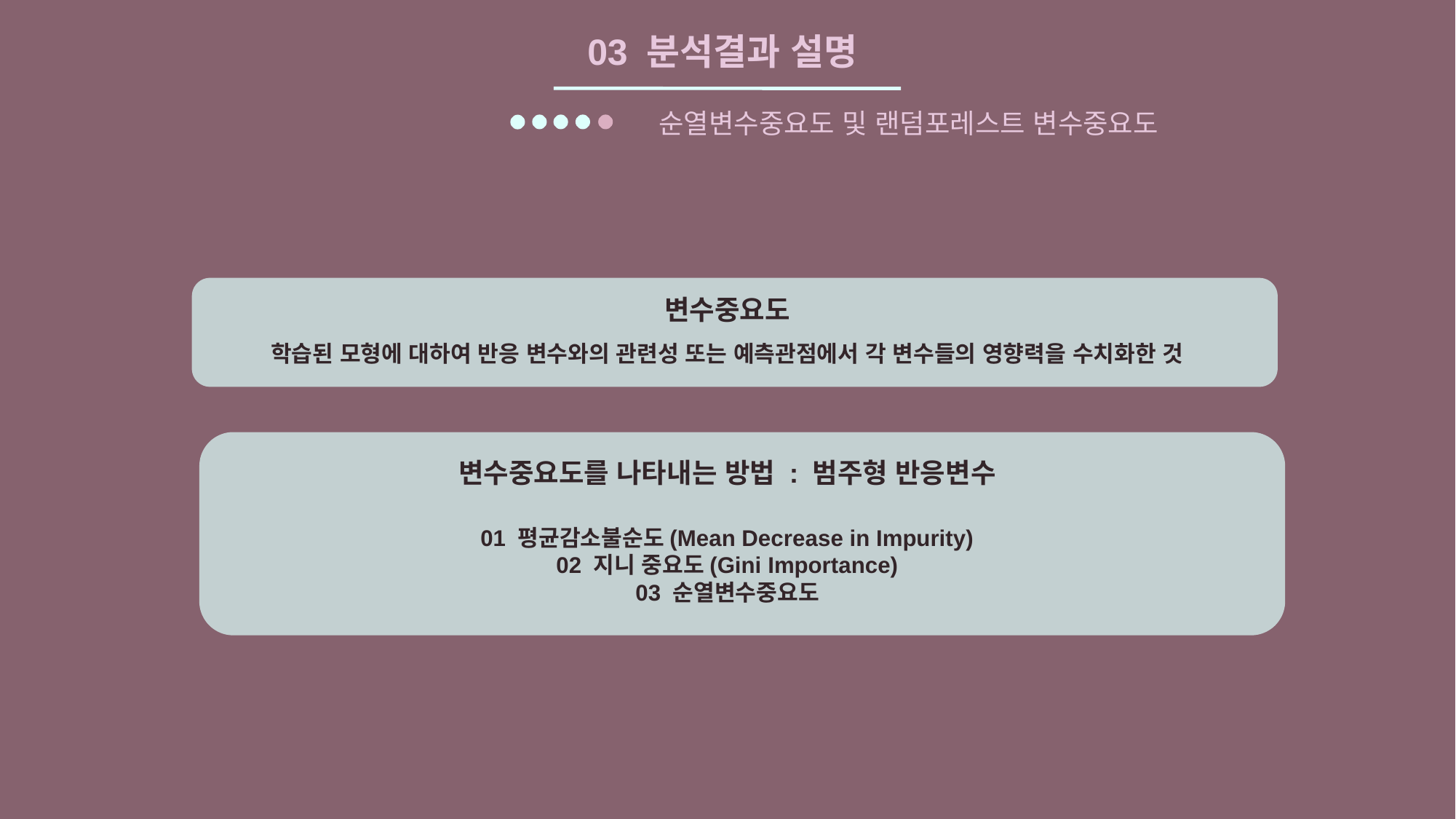

03 분석결과 설명
순열변수중요도 및 랜덤포레스트 변수중요도

변수중요도
학습된 모형에 대하여 반응 변수와의 관련성 또는 예측관점에서 각 변수들의 영향력을 수치화한 것

변수중요도를 나타내는 방법 : 범주형 반응변수
01 평균감소불순도(Mean Decrease in Impurity)
02 지니 중요도(Gini Importance)
03 순열변수중요도